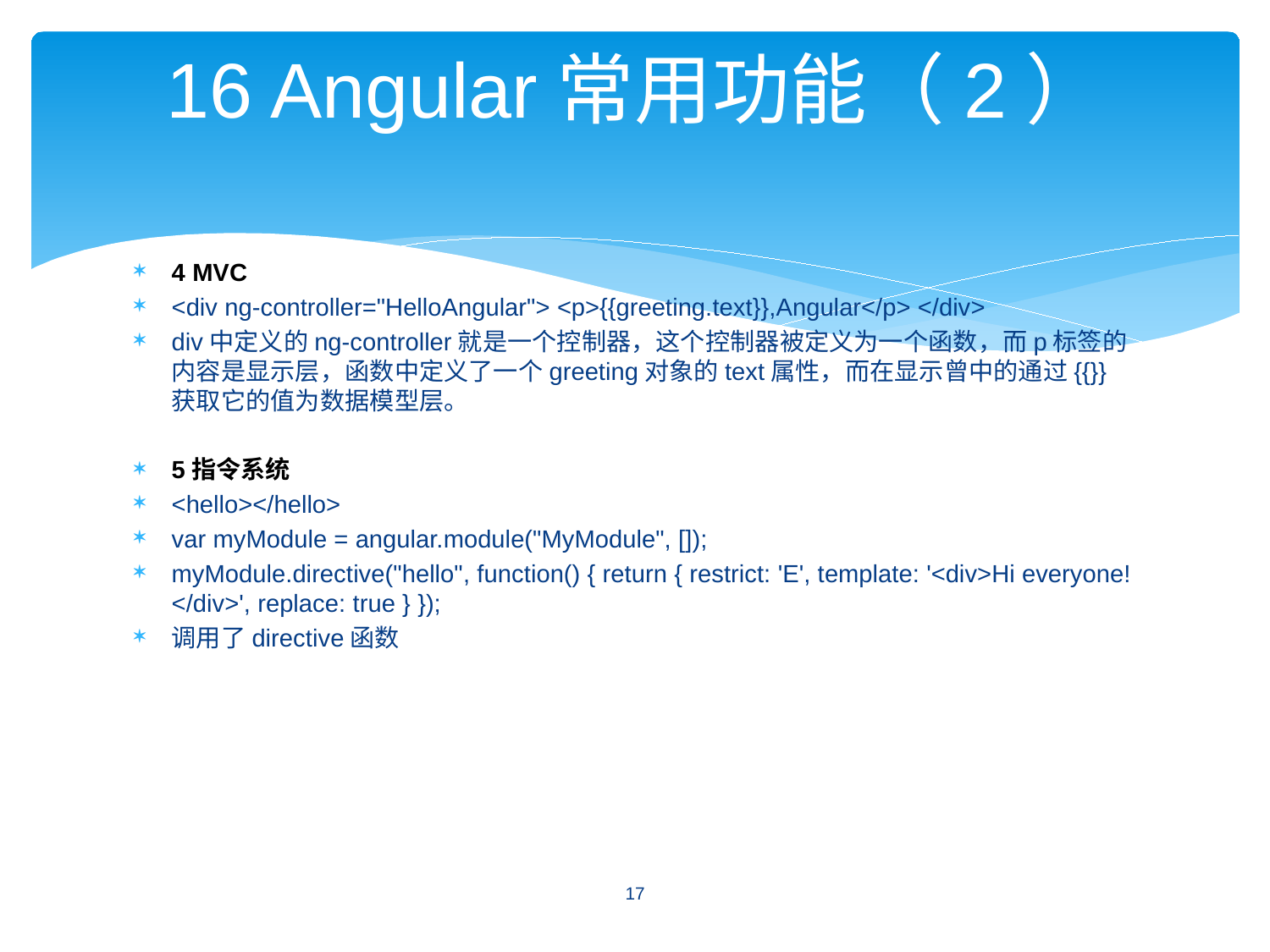

# 16 Angular常用功能（2）

4 MVC
<div ng-controller="HelloAngular"> <p>{{greeting.text}},Angular</p> </div>
div中定义的ng-controller就是一个控制器，这个控制器被定义为一个函数，而p标签的内容是显示层，函数中定义了一个greeting对象的text属性，而在显示曾中的通过{{}}获取它的值为数据模型层。

5指令系统
<hello></hello>
var myModule = angular.module("MyModule", []);
myModule.directive("hello", function() { return { restrict: 'E', template: '<div>Hi everyone!</div>', replace: true } });
调用了directive函数

17